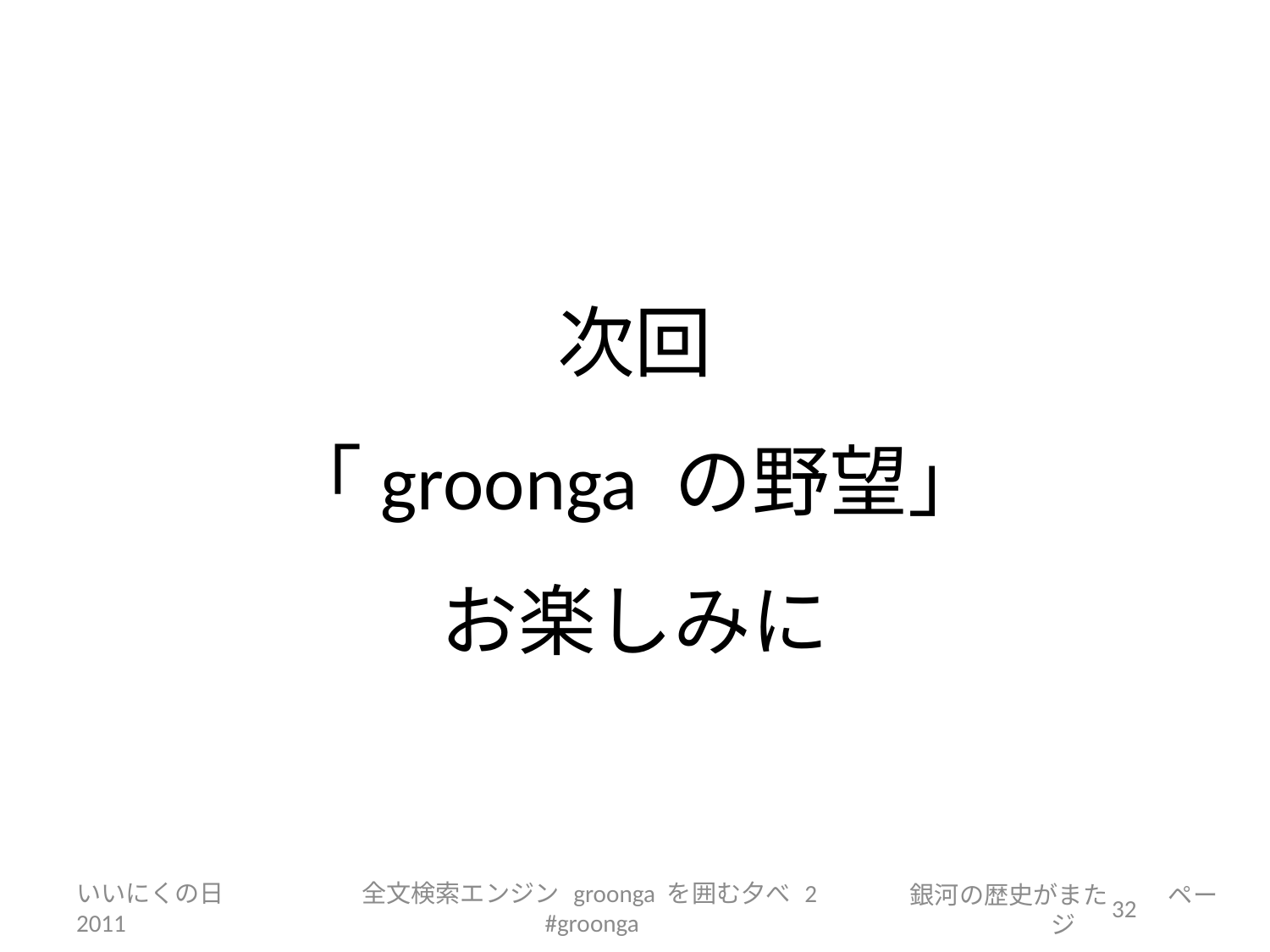

# 次回 「groonga の野望」 お楽しみに
いいにくの日 2011
全文検索エンジン groonga を囲む夕べ 2  #groonga
32